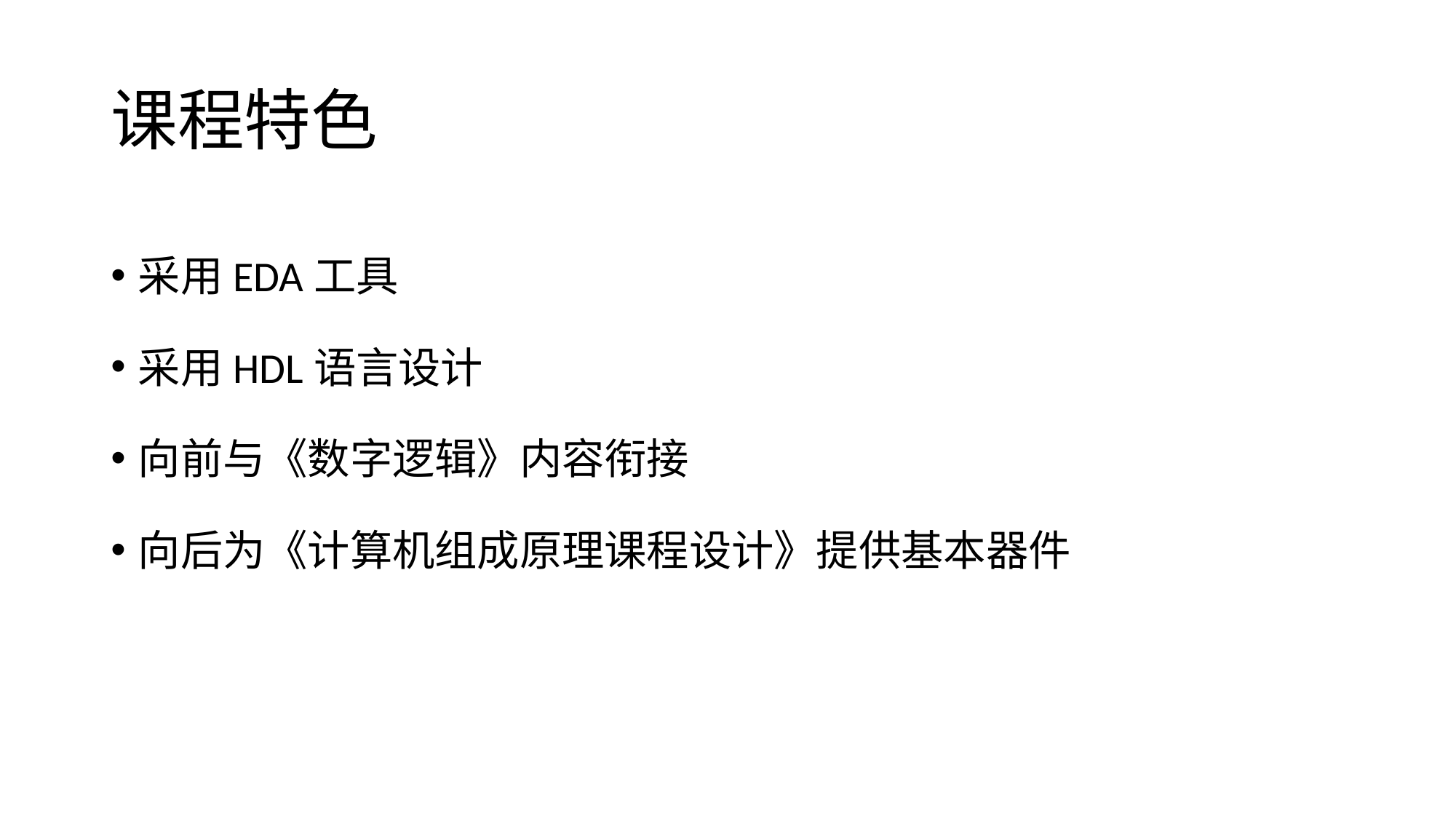

# 课程特色
采用EDA工具
采用HDL语言设计
向前与《数字逻辑》内容衔接
向后为《计算机组成原理课程设计》提供基本器件